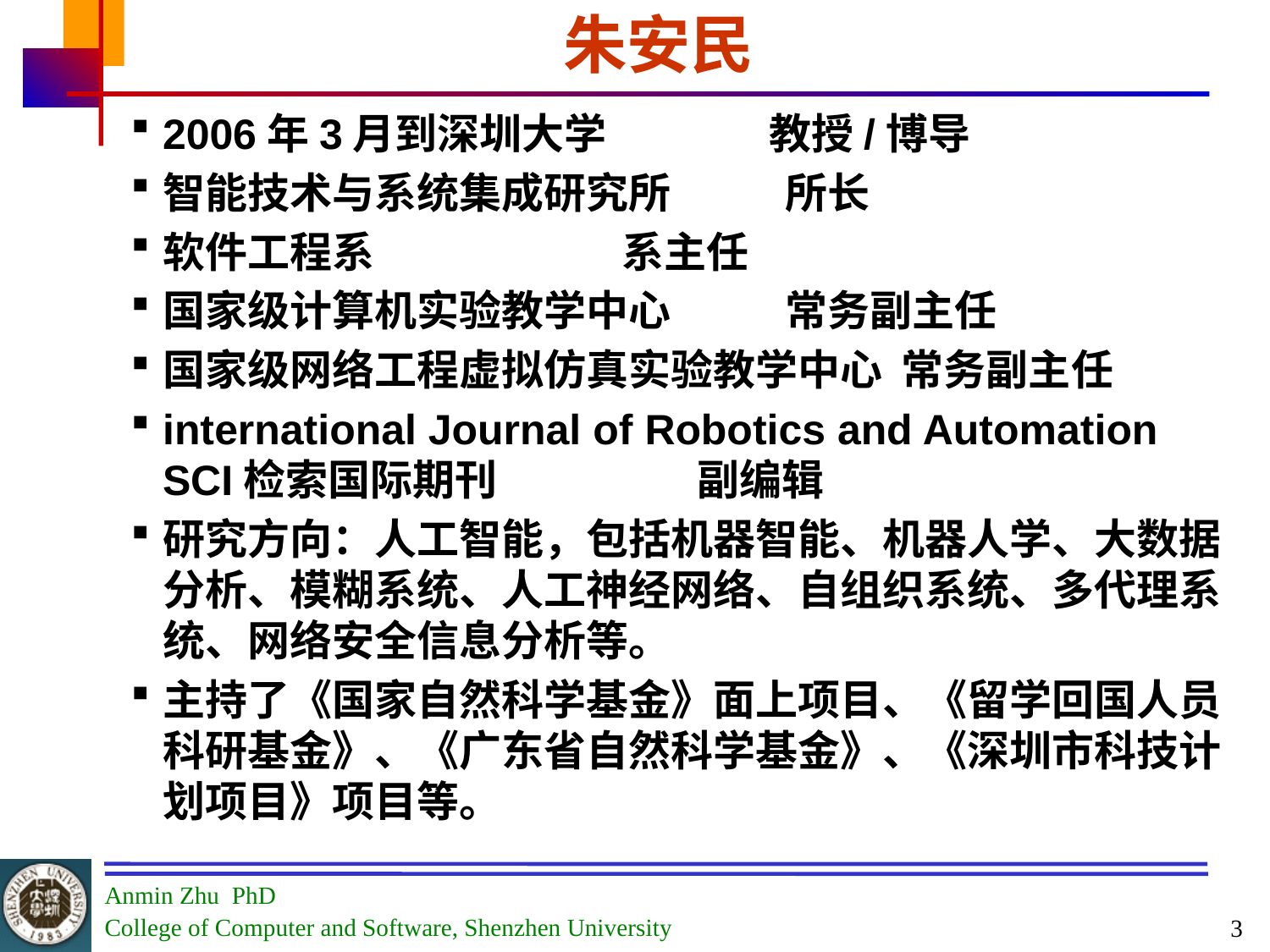

# 朱安民
2006年3月到深圳大学                 教授/博导
智能技术与系统集成研究所            所长
软件工程系                          系主任
国家级计算机实验教学中心            常务副主任
国家级网络工程虚拟仿真实验教学中心  常务副主任
international Journal of Robotics and Automation SCI检索国际期刊                     副编辑
研究方向：人工智能，包括机器智能、机器人学、大数据分析、模糊系统、人工神经网络、自组织系统、多代理系统、网络安全信息分析等。
主持了《国家自然科学基金》面上项目、《留学回国人员科研基金》、《广东省自然科学基金》、《深圳市科技计划项目》项目等。